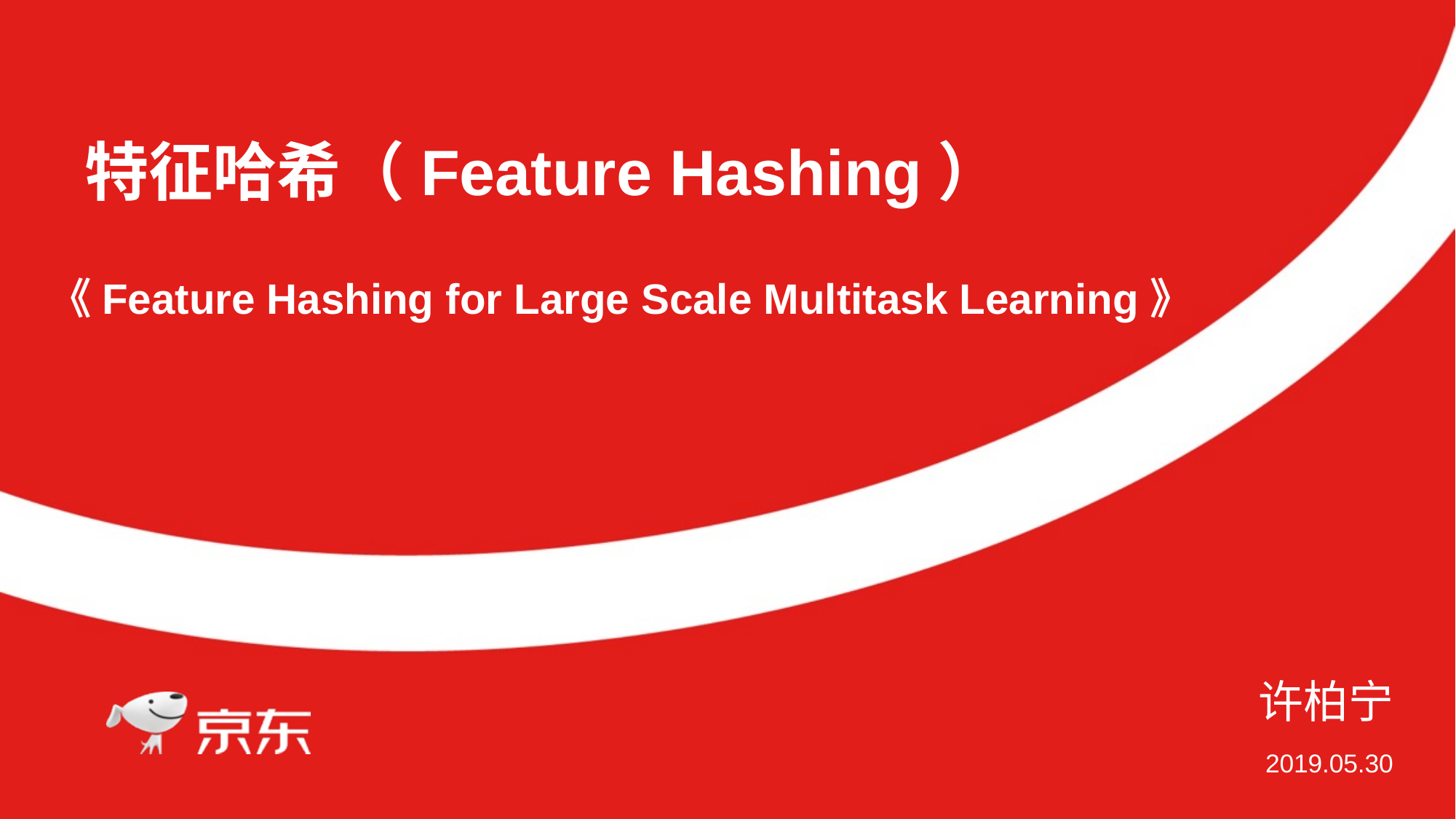

特征哈希（Feature Hashing）

《Feature Hashing for Large Scale Multitask Learning》
许柏宁
2019.05.30